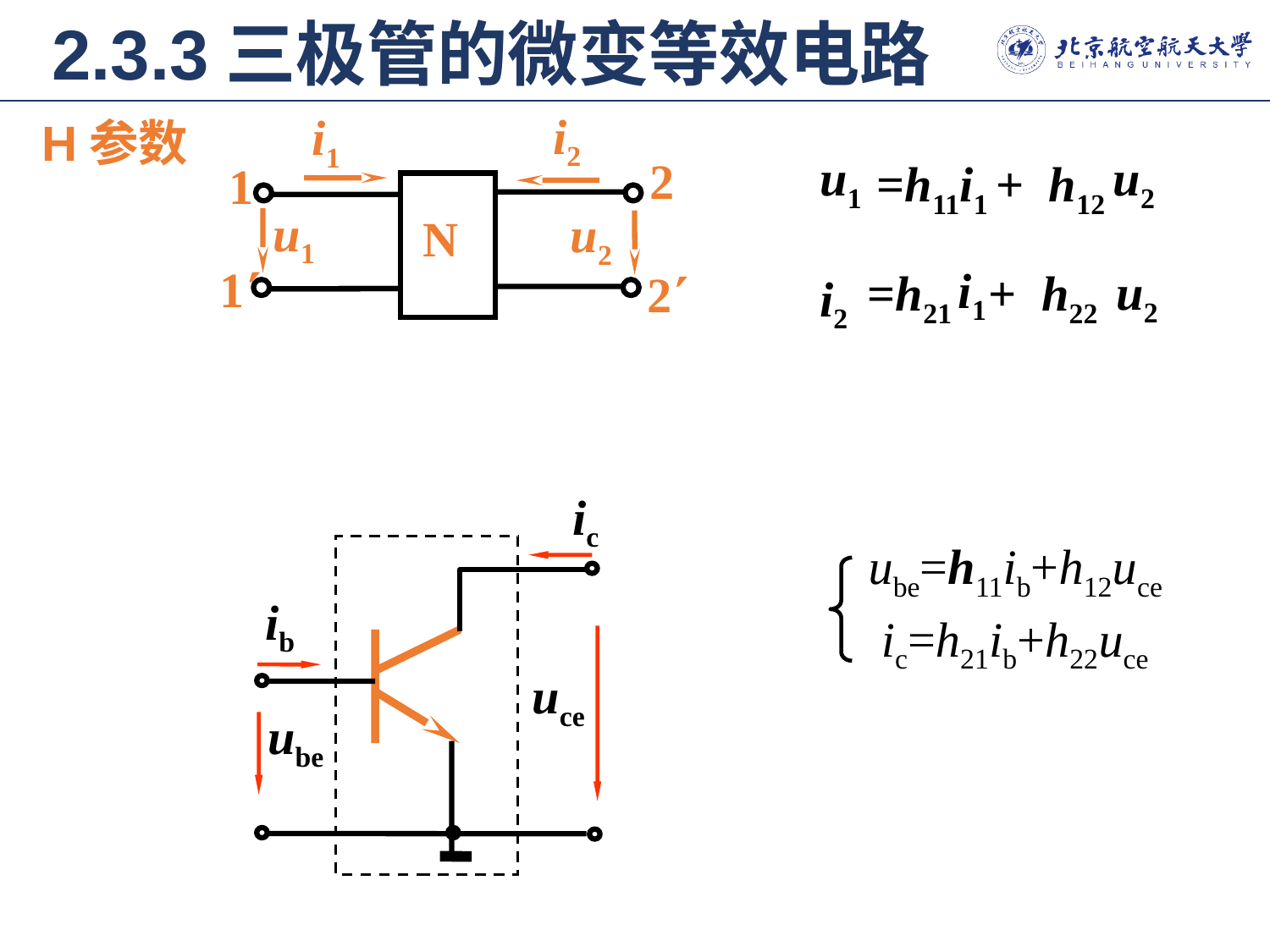

2.3.3三极管的微变等效电路
i2
i1
2
1

u1
u2
N

1′
2′

# H参数
u1
u2
=h11   +  h12
i1
i1
u2
=h21   +  h22
i2
ic

ib

uce

ube

ube=h11ib+h12uce

ic=h21ib+h22uce
4